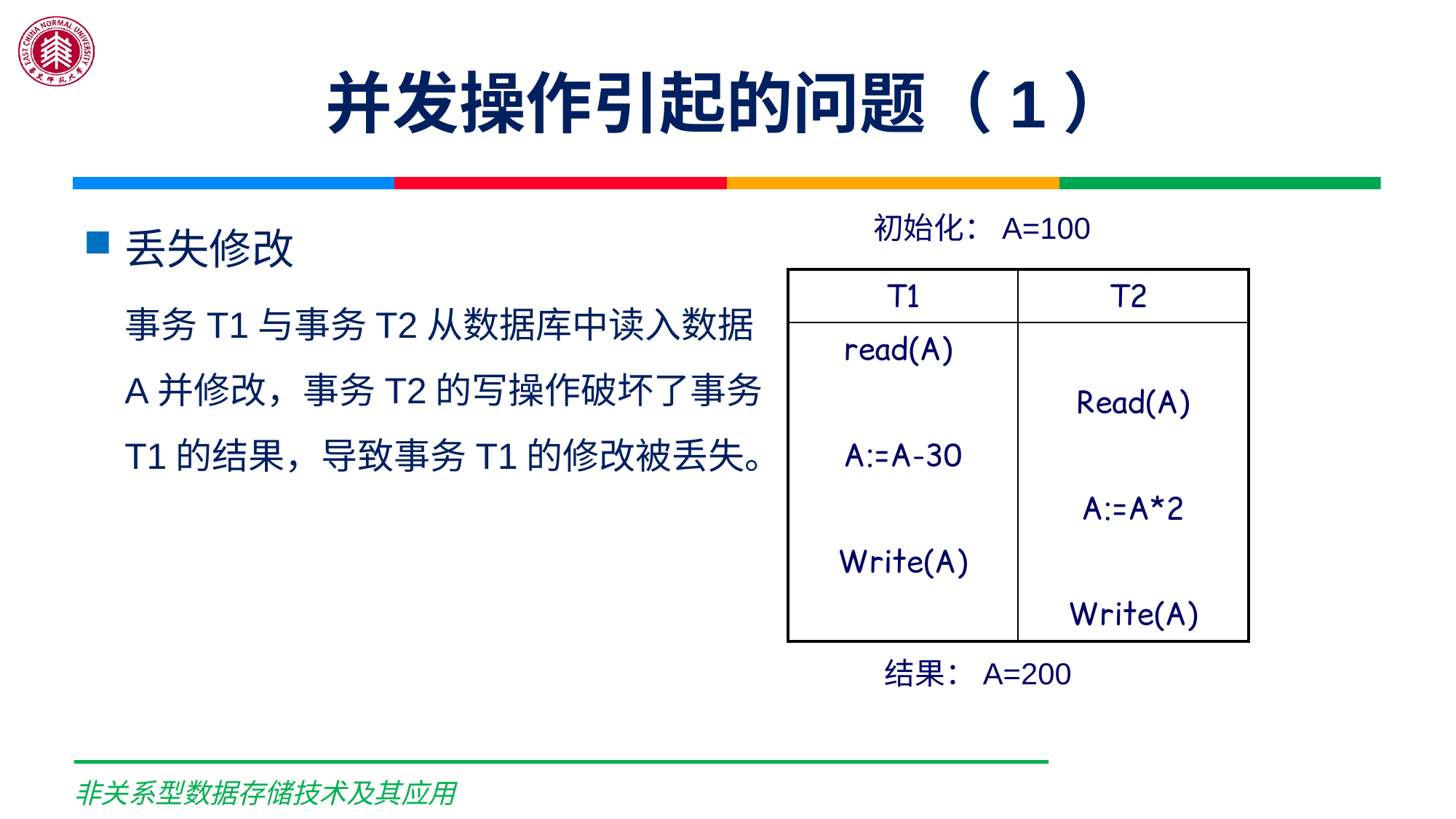

# 并发操作引起的问题（1）
丢失修改
    事务T1与事务T2从数据库中读入数据A并修改，事务T2的写操作破坏了事务T1的结果，导致事务T1的修改被丢失。

初始化：A=100
| T1 | T2 |
| --- | --- |
| read(A) A:=A-30 Write(A) | Read(A) A:=A\*2 Write(A) |
结果：A=200